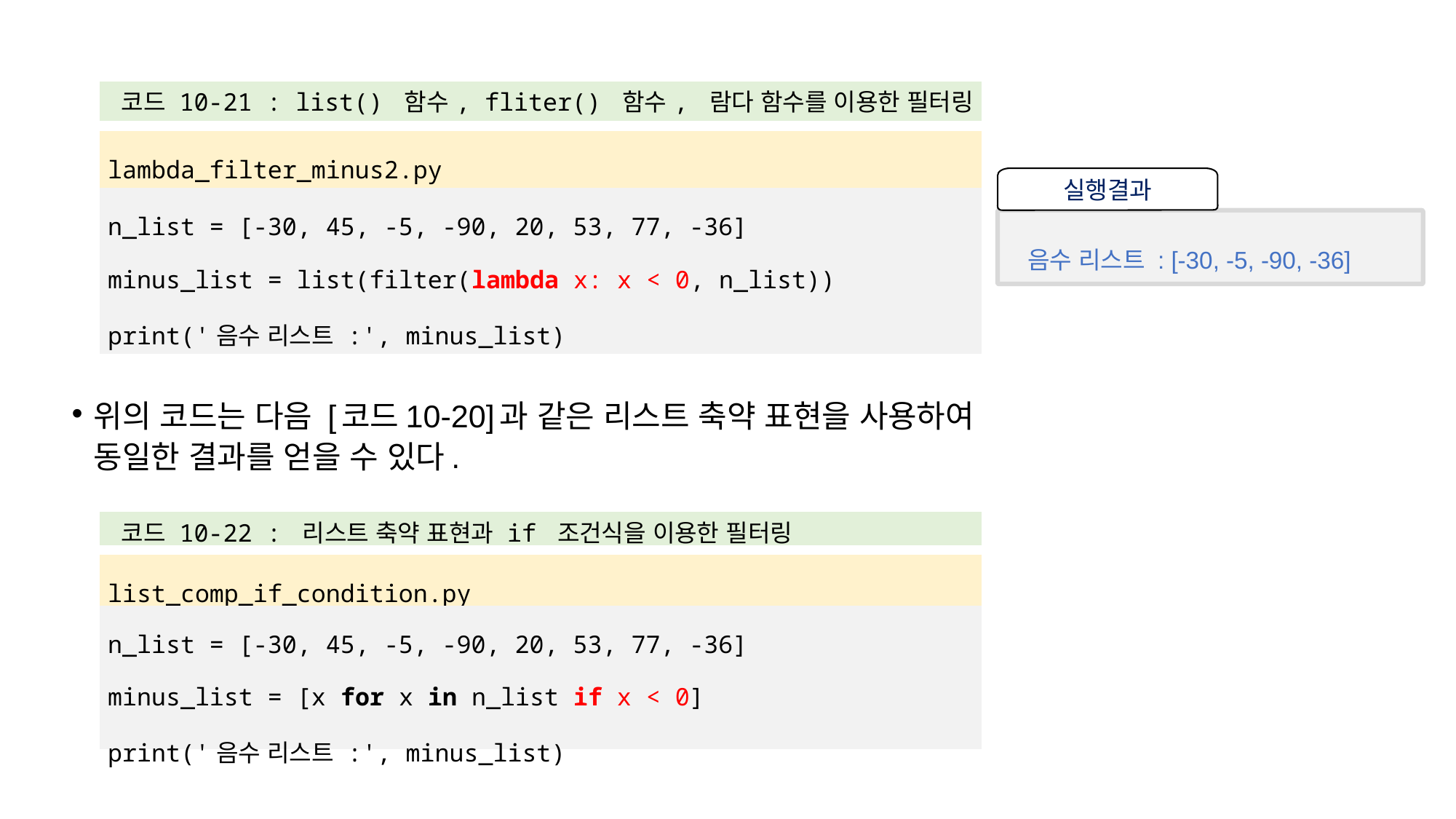

| 코드 10-21 : list() 함수, fliter() 함수, 람다 함수를 이용한 필터링 |
| --- |
|  |
| lambda\_filter\_minus2.py |
| n\_list = [-30, 45, -5, -90, 20, 53, 77, -36] minus\_list = list(filter(lambda x: x < 0, n\_list)) print('음수 리스트 :', minus\_list) |
실행결과

음수 리스트 : [-30, -5, -90, -36]
위의 코드는 다음 [코드10-20]과 같은 리스트 축약 표현을 사용하여 동일한 결과를 얻을 수 있다.

| 코드 10-22 : 리스트 축약 표현과 if 조건식을 이용한 필터링 |
| --- |
|  |
| list\_comp\_if\_condition.py |
| n\_list = [-30, 45, -5, -90, 20, 53, 77, -36] minus\_list = [x for x in n\_list if x < 0] print('음수 리스트 :', minus\_list) |